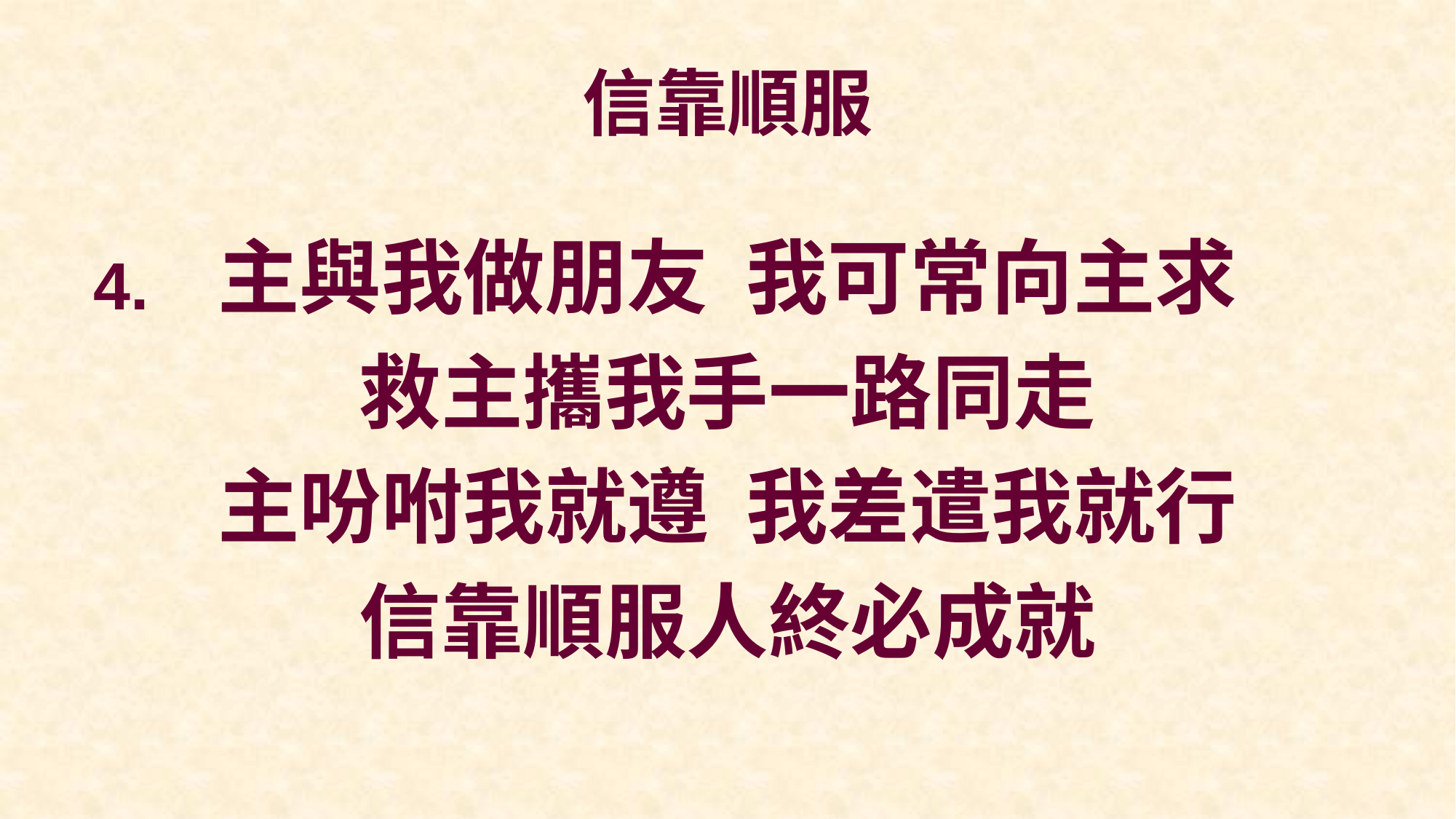

# 信靠順服
主與我做朋友  我可常向主求
救主攜我手一路同走
主吩咐我就遵  我差遣我就行
信靠順服人終必成就

4.